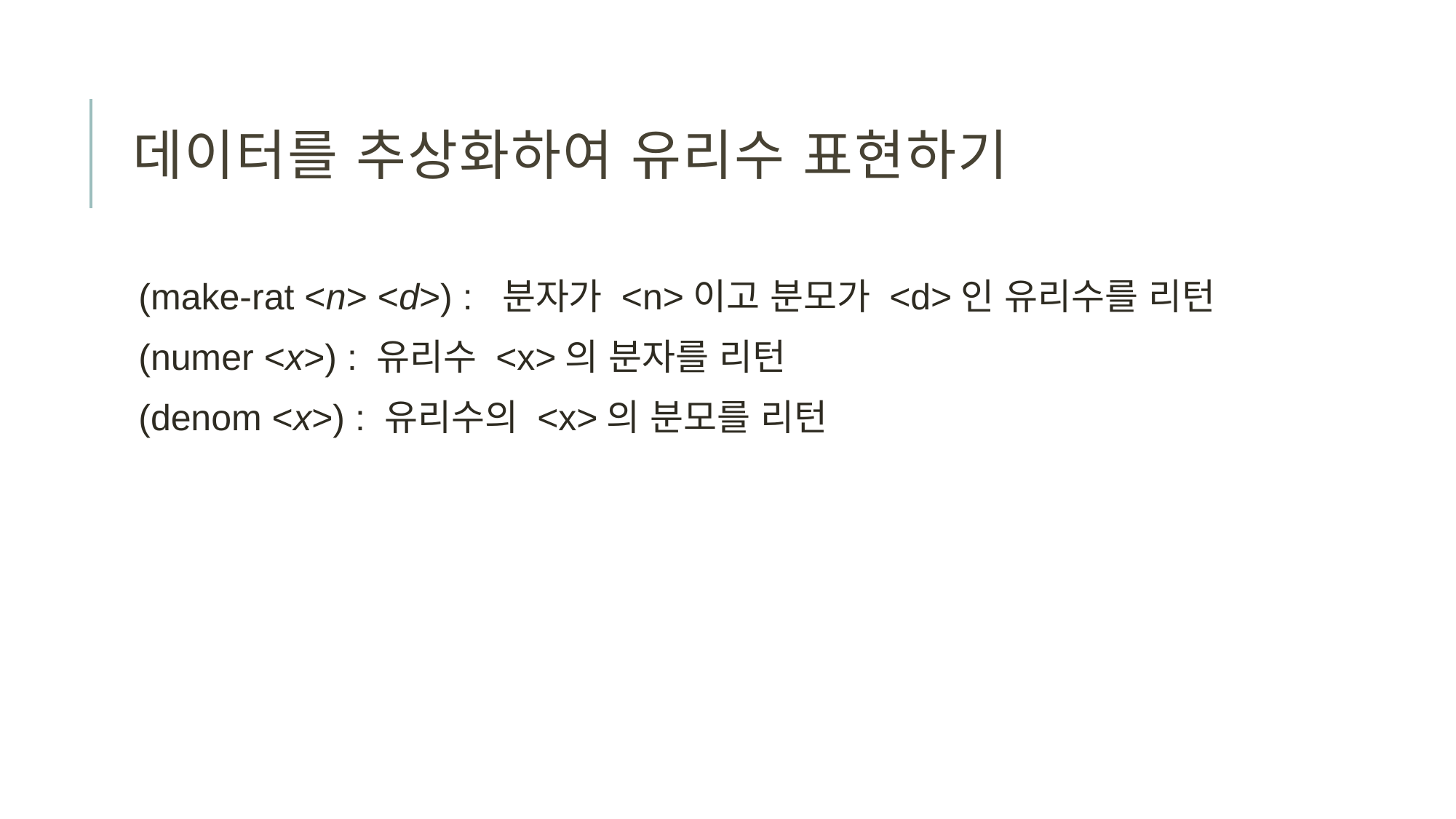

# 데이터를 추상화하여 유리수 표현하기
(make-rat <n> <d>) :  분자가 <n>이고 분모가 <d>인 유리수를 리턴
(numer <x>) : 유리수 <x>의 분자를 리턴
(denom <x>) : 유리수의 <x>의 분모를 리턴